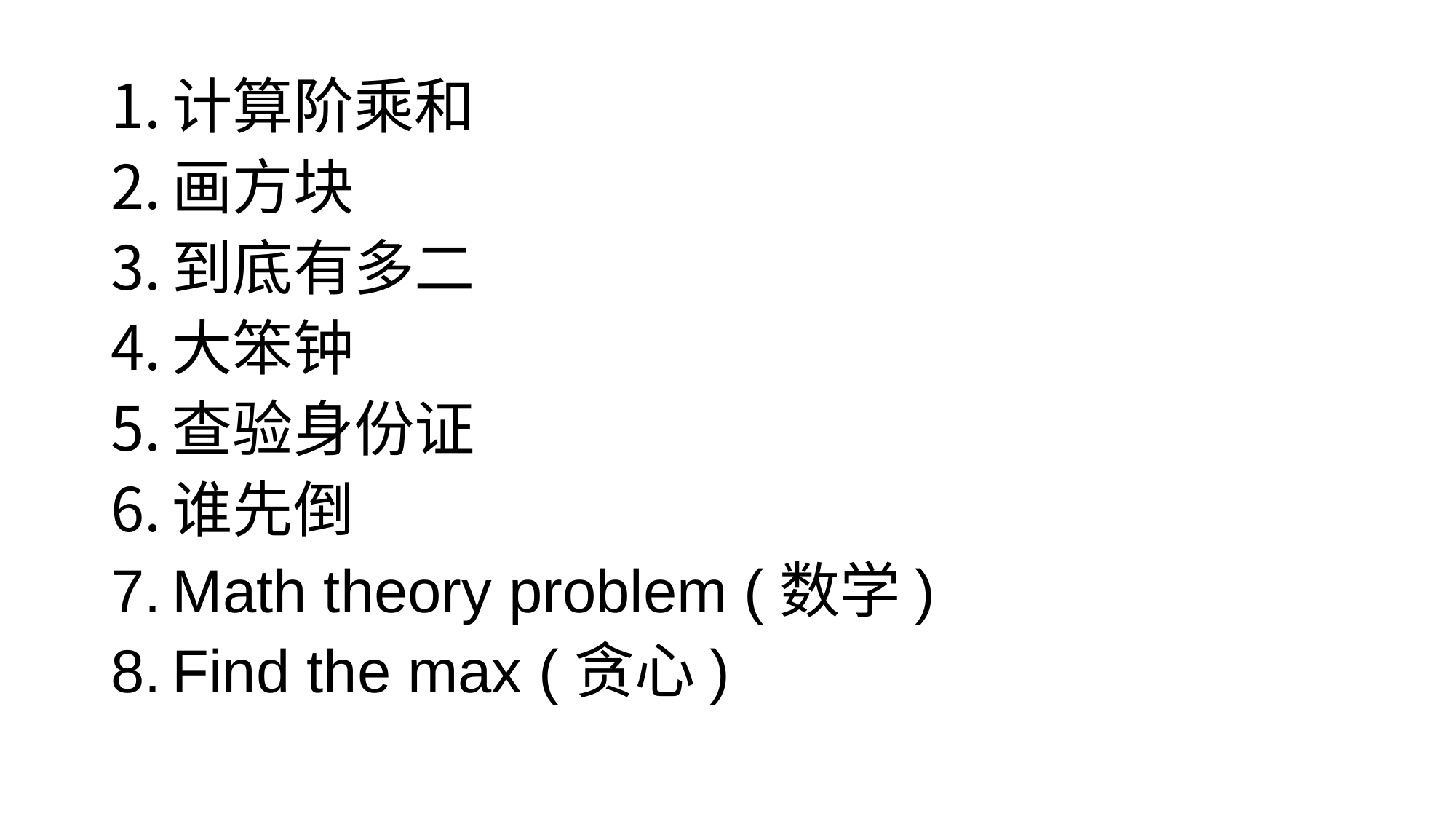

计算阶乘和
画方块
到底有多二
大笨钟
查验身份证
谁先倒
Math theory problem (数学)
Find the max (贪心)